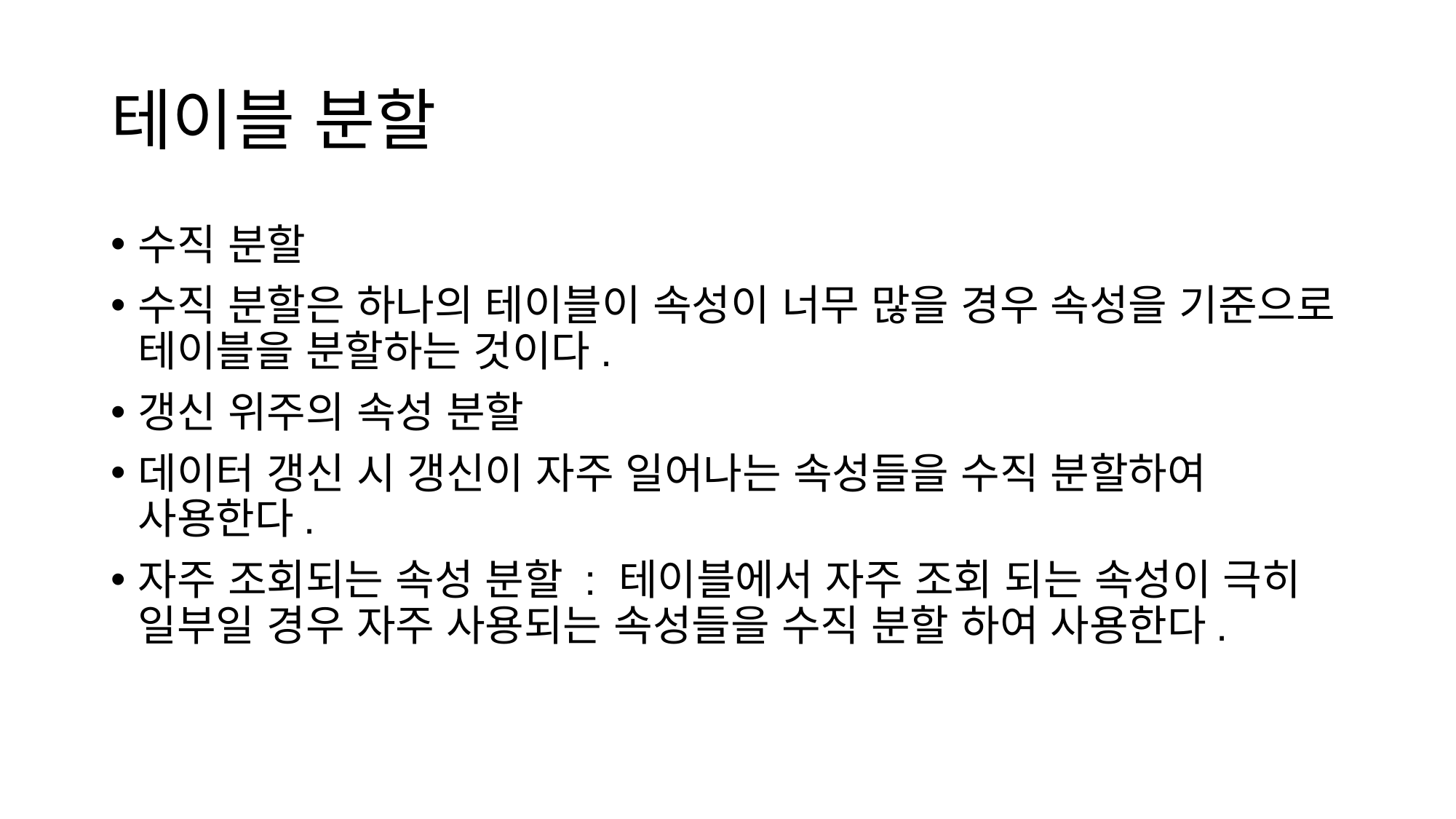

# 테이블 분할
수직 분할
수직 분할은 하나의 테이블이 속성이 너무 많을 경우 속성을 기준으로 테이블을 분할하는 것이다.
갱신 위주의 속성 분할
데이터 갱신 시 갱신이 자주 일어나는 속성들을 수직 분할하여 사용한다.
자주 조회되는 속성 분할 : 테이블에서 자주 조회 되는 속성이 극히 일부일 경우 자주 사용되는 속성들을 수직 분할 하여 사용한다.